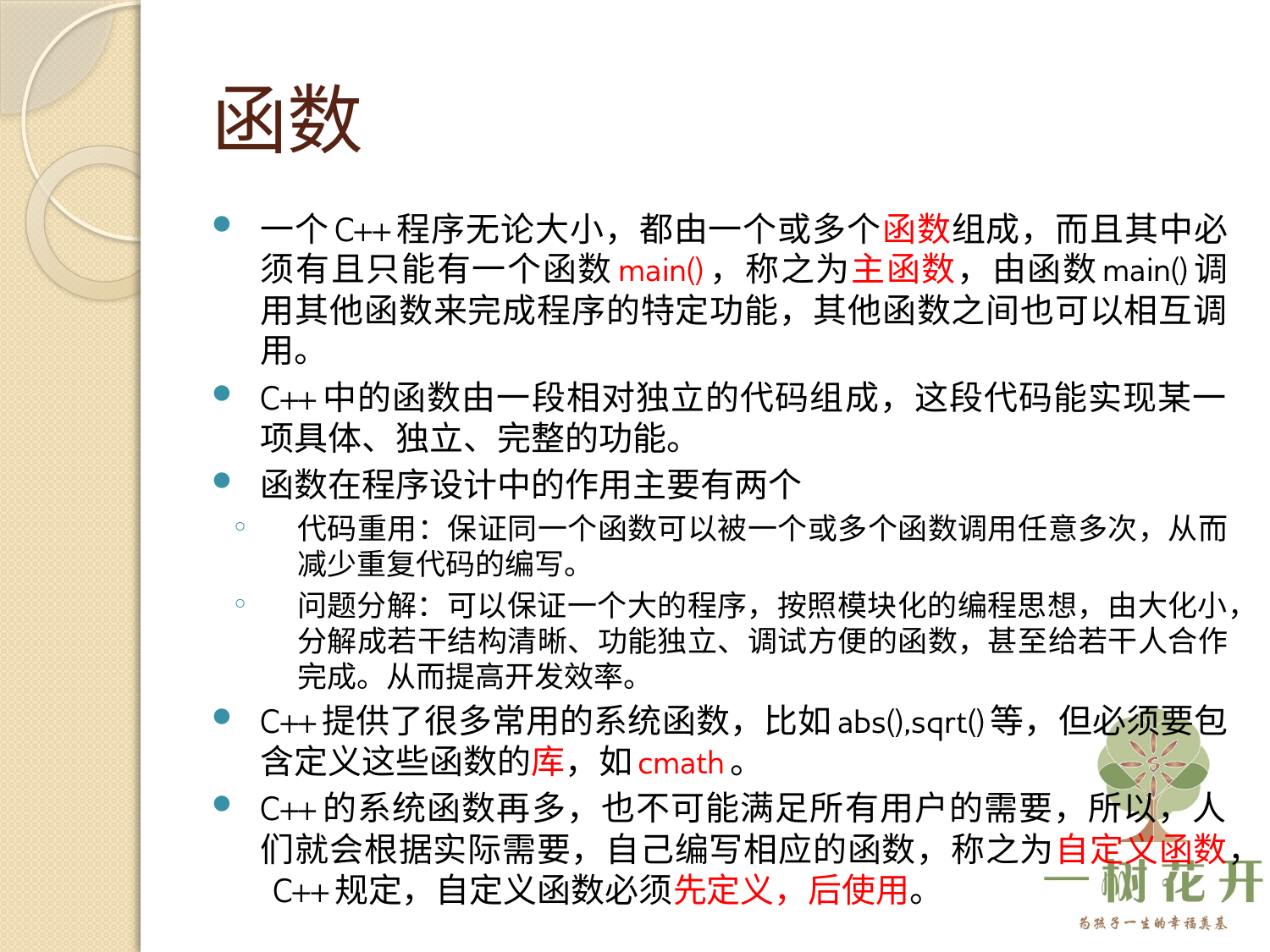

# 函数
一个C++程序无论大小，都由一个或多个函数组成，而且其中必须有且只能有一个函数main()，称之为主函数，由函数main()调用其他函数来完成程序的特定功能，其他函数之间也可以相互调用。
C++中的函数由一段相对独立的代码组成，这段代码能实现某一项具体、独立、完整的功能。
函数在程序设计中的作用主要有两个
代码重用：保证同一个函数可以被一个或多个函数调用任意多次，从而减少重复代码的编写。
问题分解：可以保证一个大的程序，按照模块化的编程思想，由大化小，分解成若干结构清晰、功能独立、调试方便的函数，甚至给若干人合作完成。从而提高开发效率。
C++提供了很多常用的系统函数，比如abs(),sqrt()等，但必须要包含定义这些函数的库，如cmath。
C++的系统函数再多，也不可能满足所有用户的需要，所以，人们就会根据实际需要，自己编写相应的函数，称之为自定义函数， C++规定，自定义函数必须先定义，后使用。